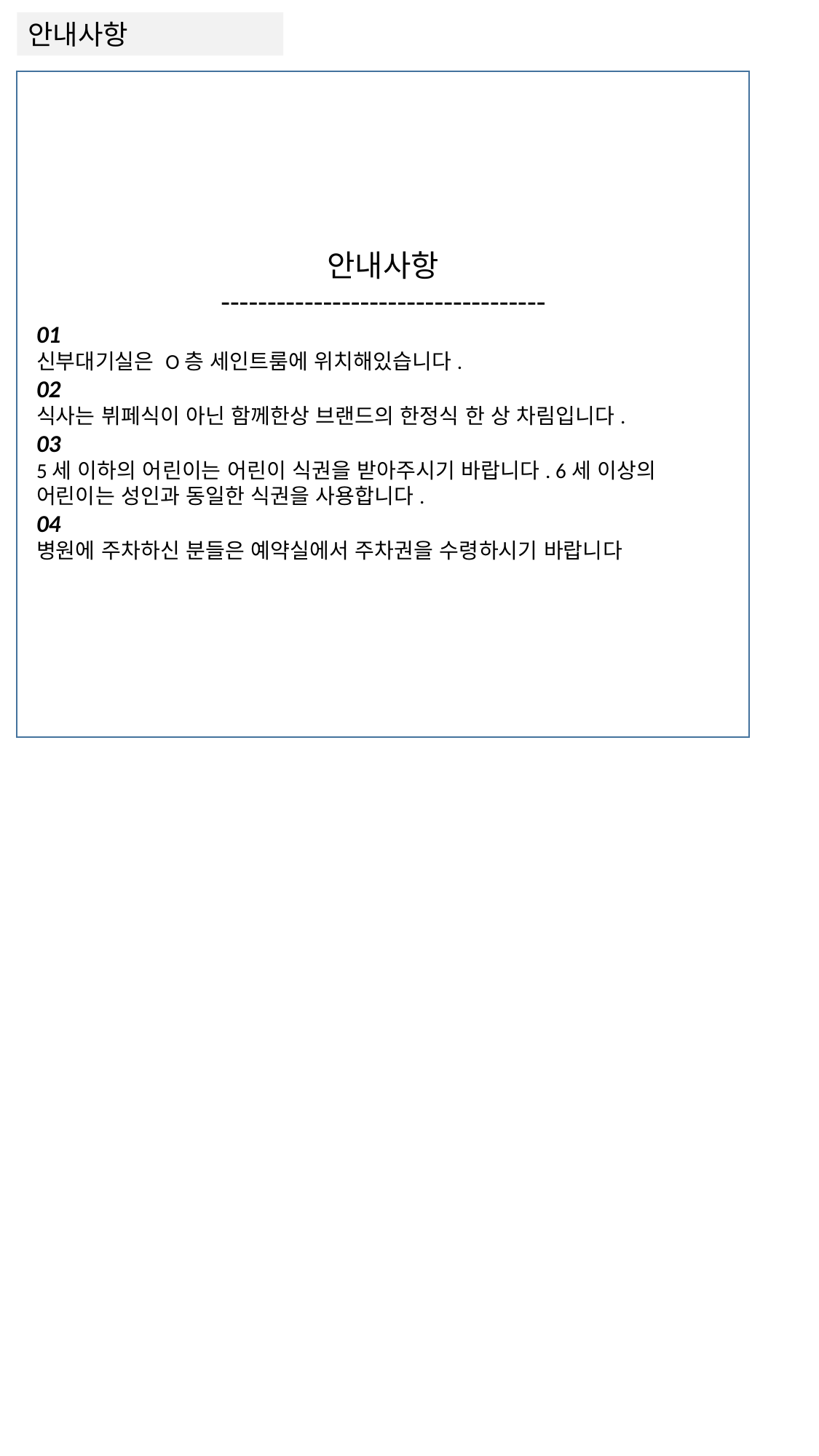

안내사항
안내사항
-----------------------------------
01
신부대기실은 O층 세인트룸에 위치해있습니다.
02
식사는 뷔페식이 아닌 함께한상 브랜드의 한정식 한 상 차림입니다.
03
5세 이하의 어린이는 어린이 식권을 받아주시기 바랍니다. 6세 이상의 어린이는 성인과 동일한 식권을 사용합니다.
04
병원에 주차하신 분들은 예약실에서 주차권을 수령하시기 바랍니다
https://cadenzah.github.io/wedding/